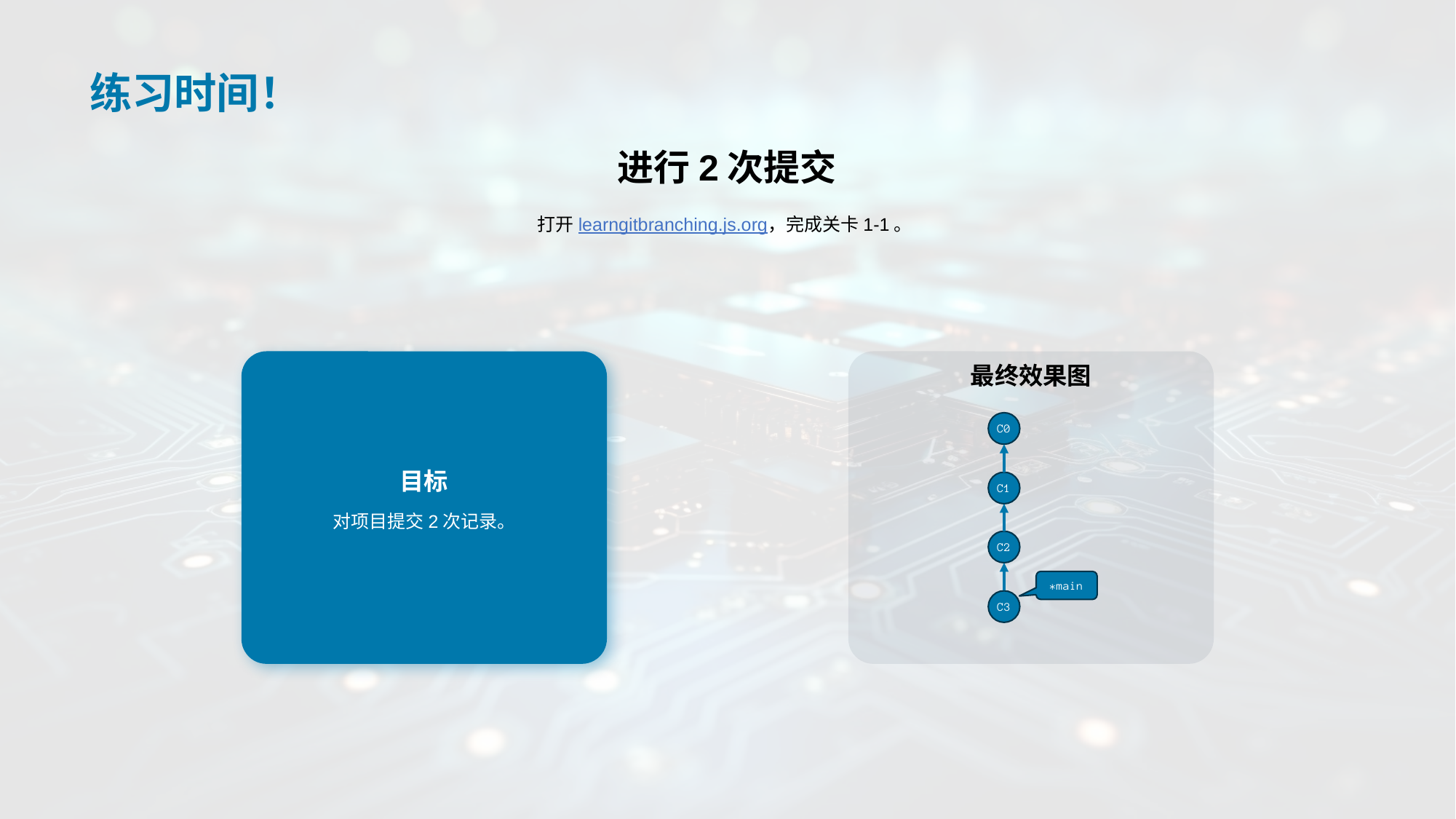

# 练习时间！
进行2次提交
打开learngitbranching.js.org，完成关卡1-1。

目标
对项目提交2次记录。

最终效果图

C0

C1

C2
*main

C3